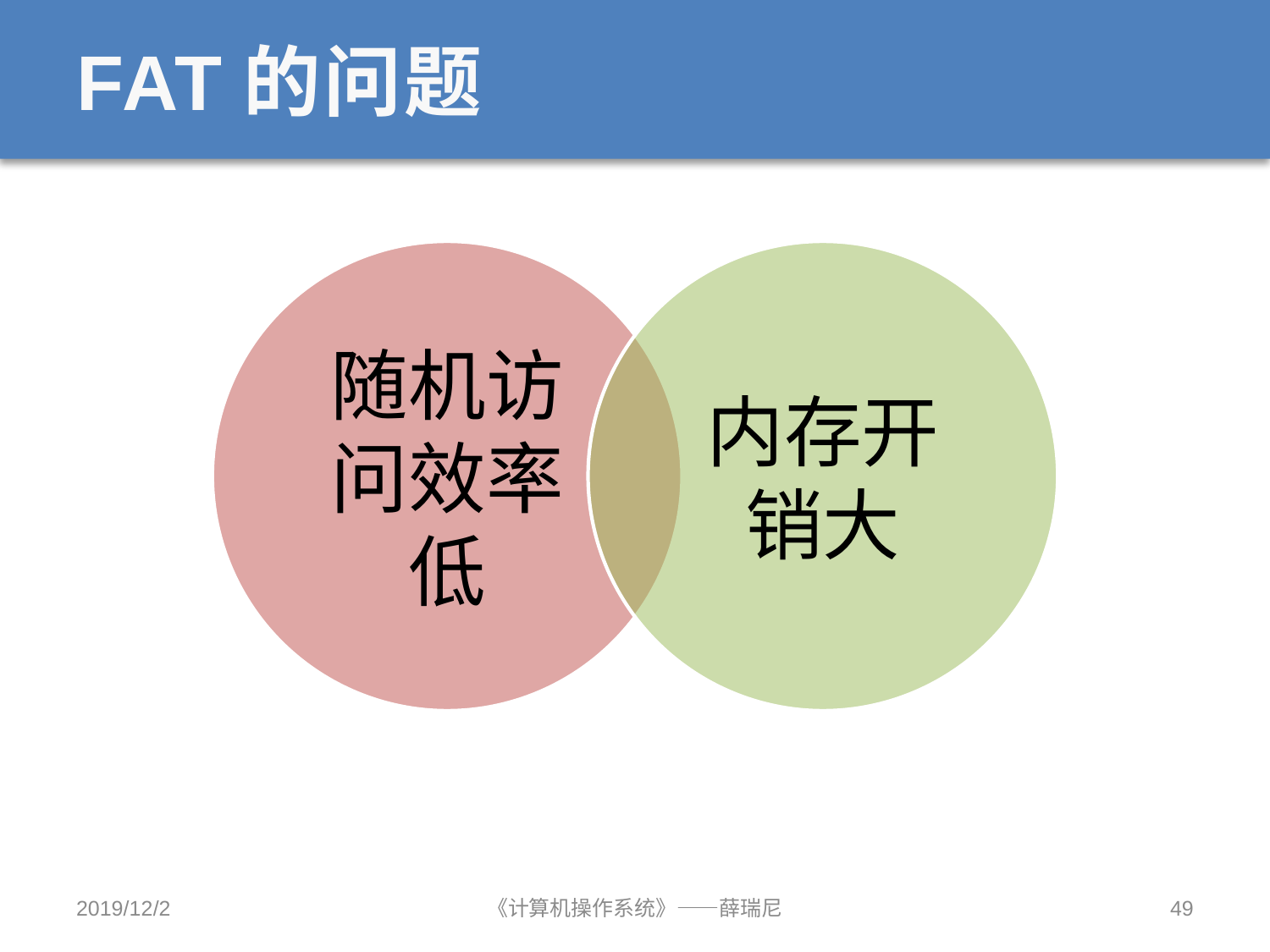

# FAT的问题
随机访问效率低
内存开销大
2019/12/2
《计算机操作系统》——薛瑞尼
49